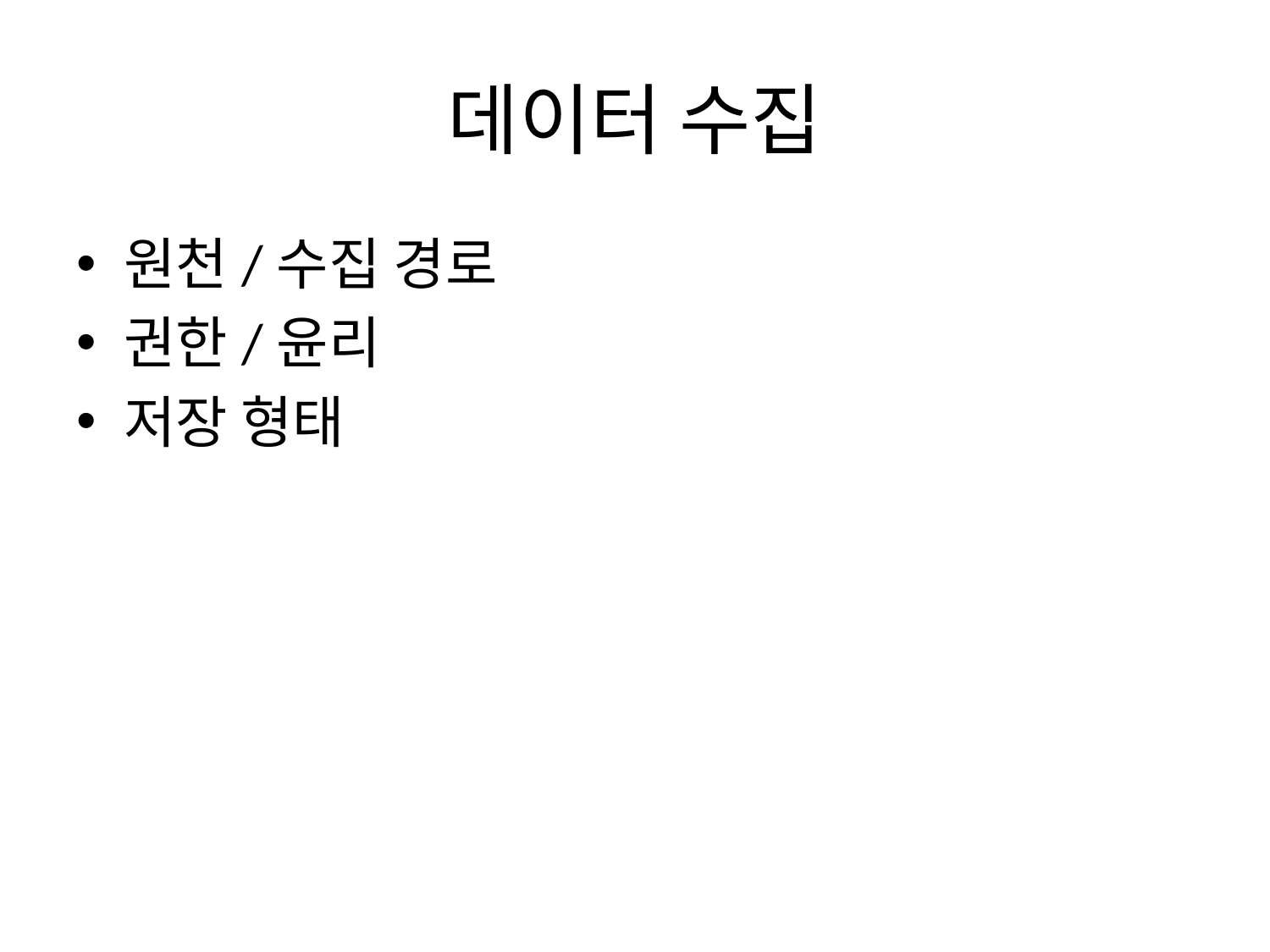

# 데이터 수집
원천/수집 경로
권한/윤리
저장 형태